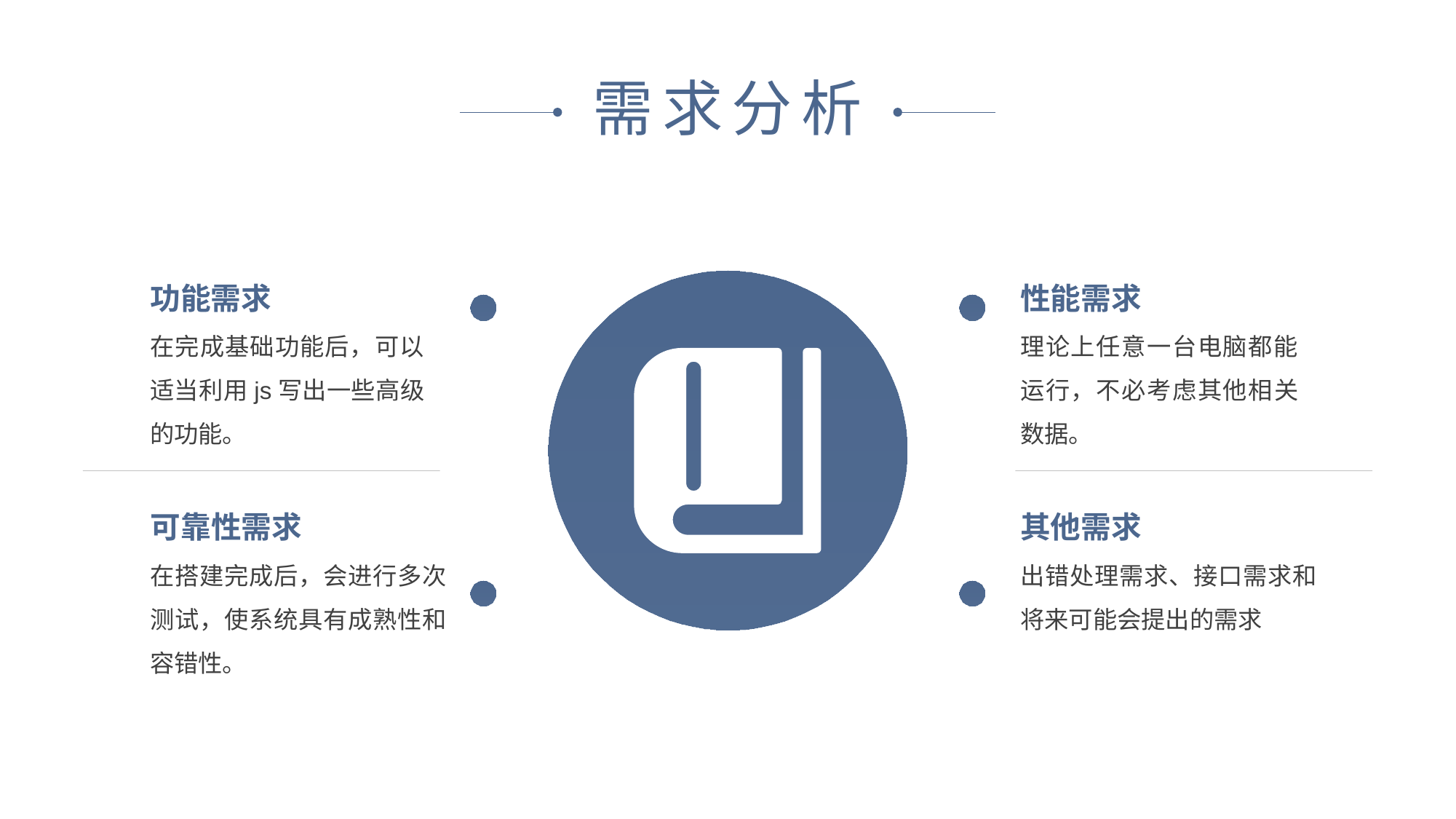

需求分析
功能需求
性能需求

在完成基础功能后，可以适当利用js写出一些高级的功能。
理论上任意一台电脑都能运行，不必考虑其他相关数据。

可靠性需求
其他需求
在搭建完成后，会进行多次测试，使系统具有成熟性和容错性。
出错处理需求、接口需求和将来可能会提出的需求